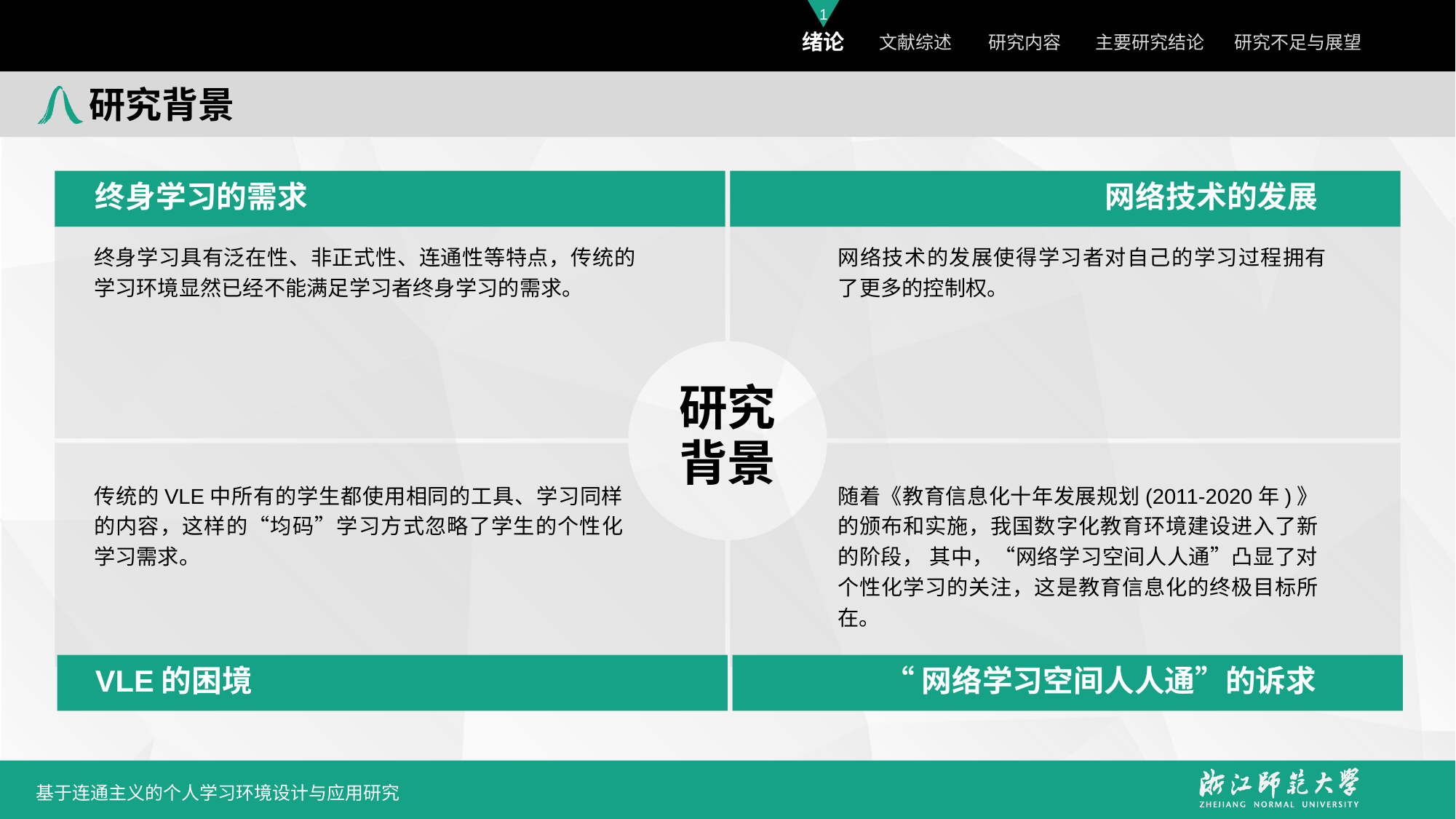

研究背景
   终身学习的需求
网络技术的发展ABC

终身学习具有泛在性、非正式性、连通性等特点，传统的学习环境显然已经不能满足学习者终身学习的需求。
网络技术的发展使得学习者对自己的学习过程拥有了更多的控制权。
研究
背景

传统的VLE中所有的学生都使用相同的工具、学习同样的内容，这样的“均码”学习方式忽略了学生的个性化学习需求。
随着《教育信息化十年发展规划(2011-2020年)》的颁布和实施，我国数字化教育环境建设进入了新的阶段， 其中，“网络学习空间人人通”凸显了对个性化学习的关注，这是教育信息化的终极目标所在。
   VLE的困境
“网络学习空间人人通”的诉求AAA